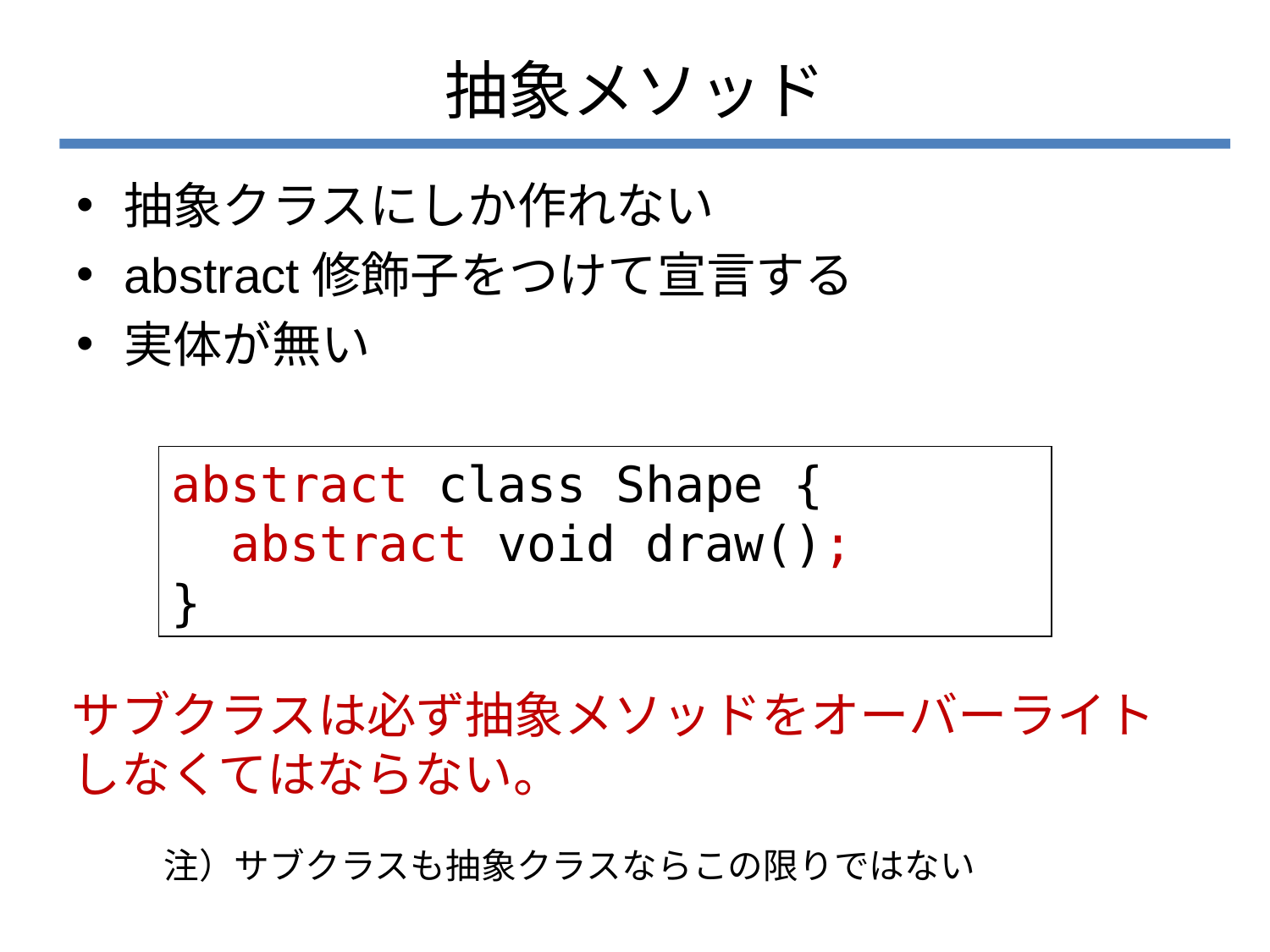

# 抽象メソッド
抽象クラスにしか作れない
abstract修飾子をつけて宣言する
実体が無い
abstract class Shape {
  abstract void draw();
}
サブクラスは必ず抽象メソッドをオーバーライトしなくてはならない。
注）サブクラスも抽象クラスならこの限りではない